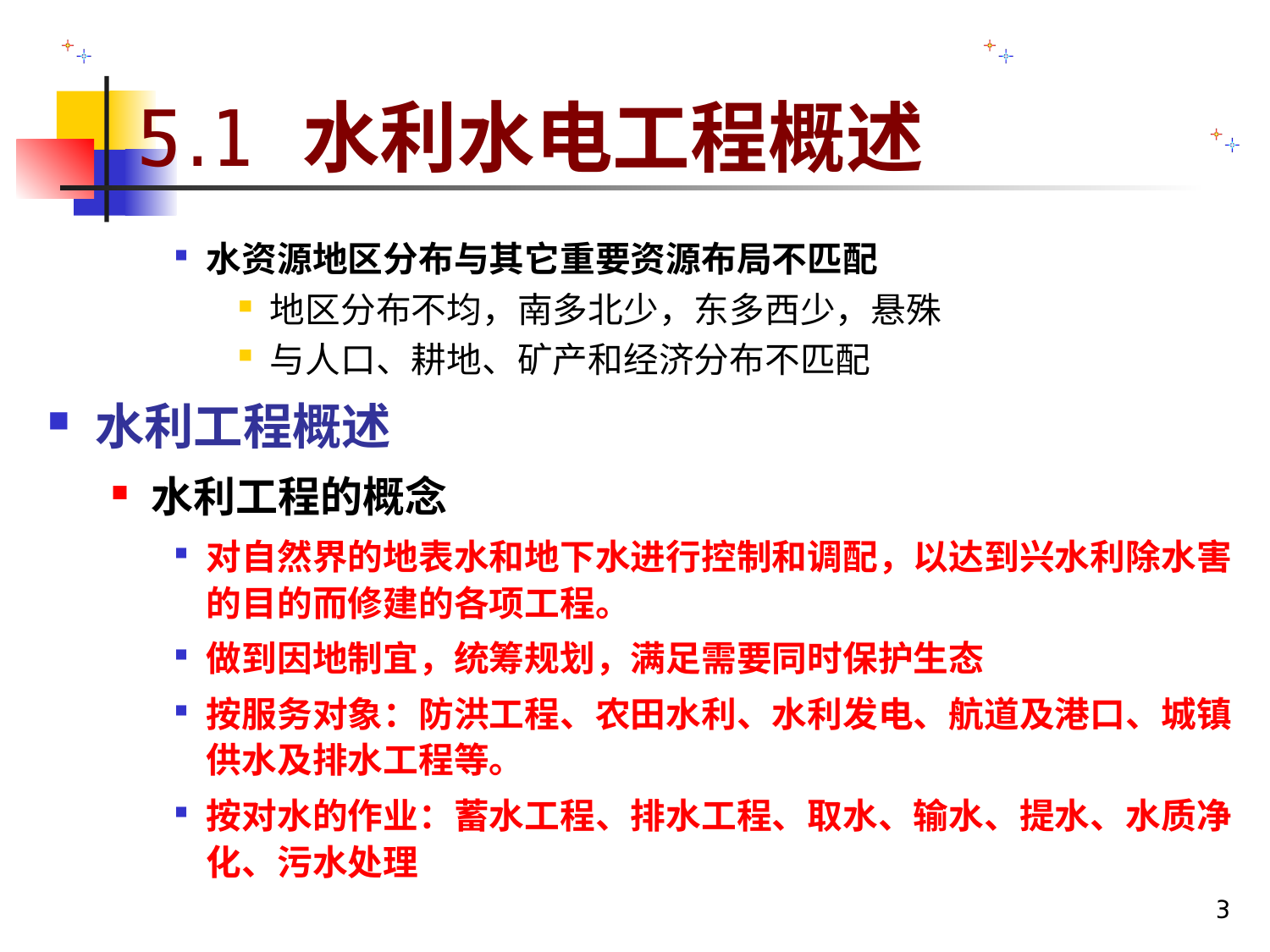

# 5.1 水利水电工程概述
水资源地区分布与其它重要资源布局不匹配
地区分布不均，南多北少，东多西少，悬殊
与人口、耕地、矿产和经济分布不匹配
水利工程概述
水利工程的概念
对自然界的地表水和地下水进行控制和调配，以达到兴水利除水害的目的而修建的各项工程。
做到因地制宜，统筹规划，满足需要同时保护生态
按服务对象：防洪工程、农田水利、水利发电、航道及港口、城镇供水及排水工程等。
按对水的作业：蓄水工程、排水工程、取水、输水、提水、水质净化、污水处理
3